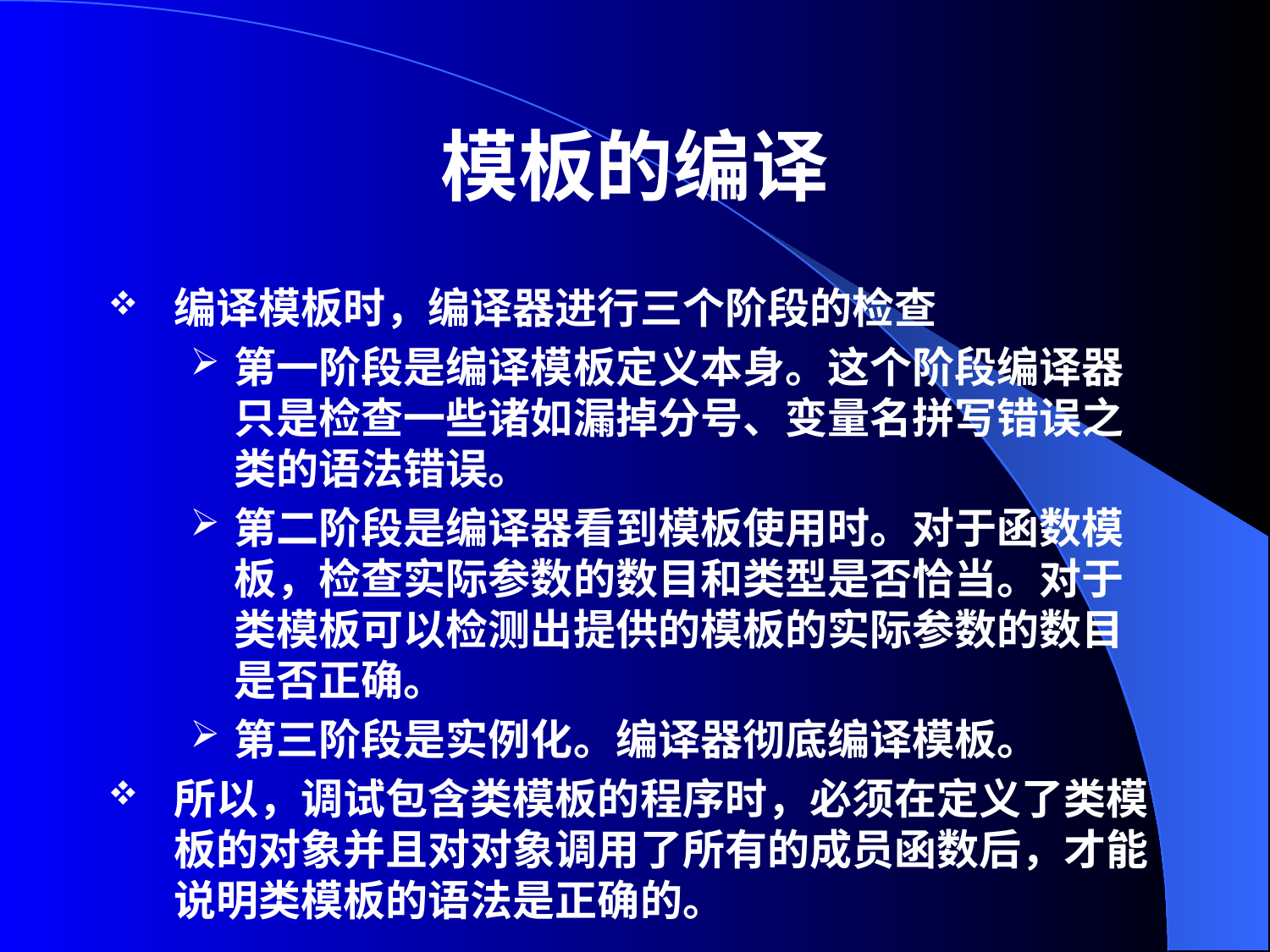

# 模板的编译
编译模板时，编译器进行三个阶段的检查
第一阶段是编译模板定义本身。这个阶段编译器只是检查一些诸如漏掉分号、变量名拼写错误之类的语法错误。
第二阶段是编译器看到模板使用时。对于函数模板，检查实际参数的数目和类型是否恰当。对于类模板可以检测出提供的模板的实际参数的数目是否正确。
第三阶段是实例化。编译器彻底编译模板。
所以，调试包含类模板的程序时，必须在定义了类模板的对象并且对对象调用了所有的成员函数后，才能说明类模板的语法是正确的。